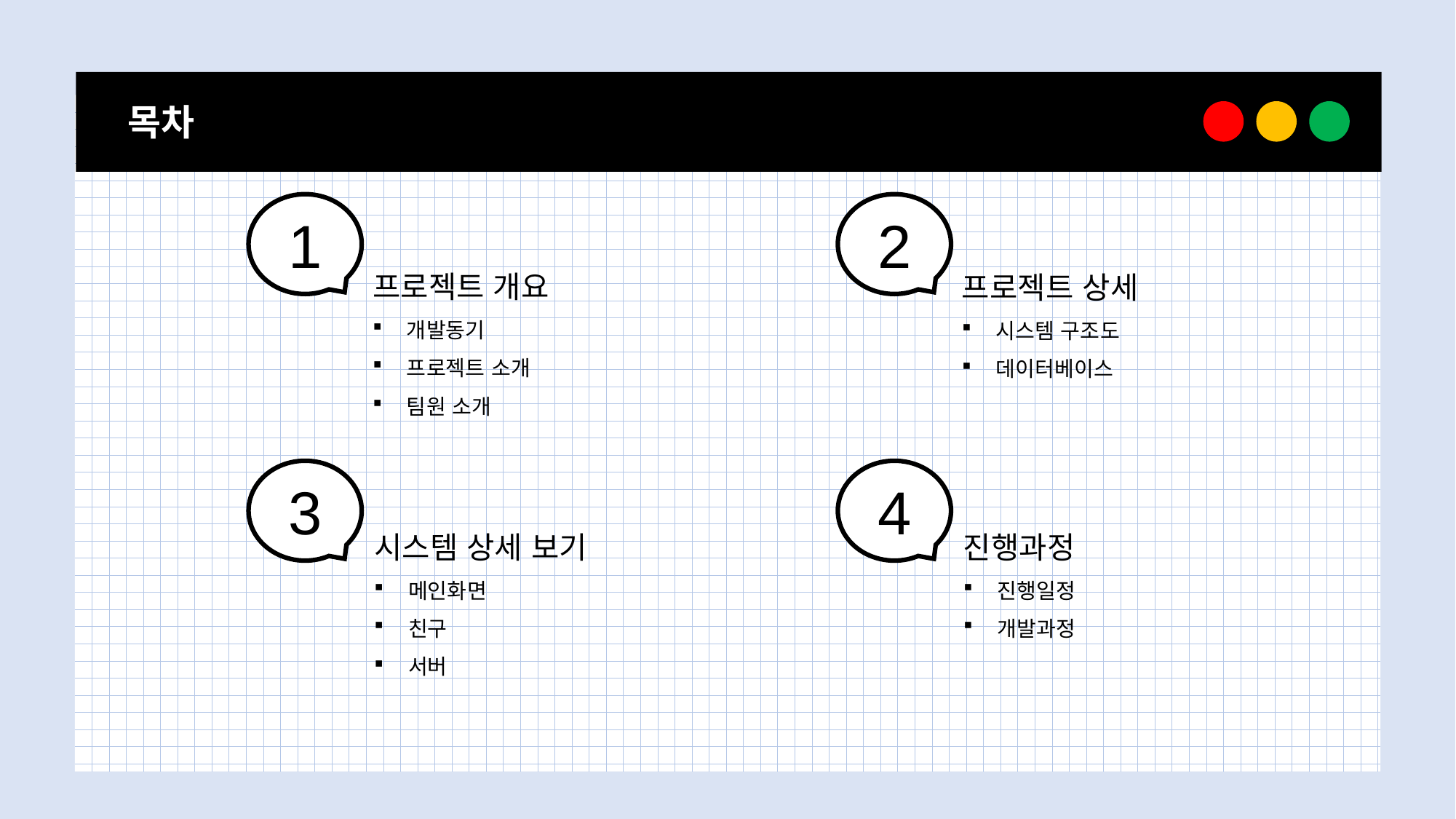

목차

1
프로젝트 개요
개발동기
프로젝트 소개
팀원 소개
2
프로젝트 상세
시스템 구조도
데이터베이스
3
시스템 상세 보기
메인화면
친구
서버
4
진행과정
진행일정
개발과정